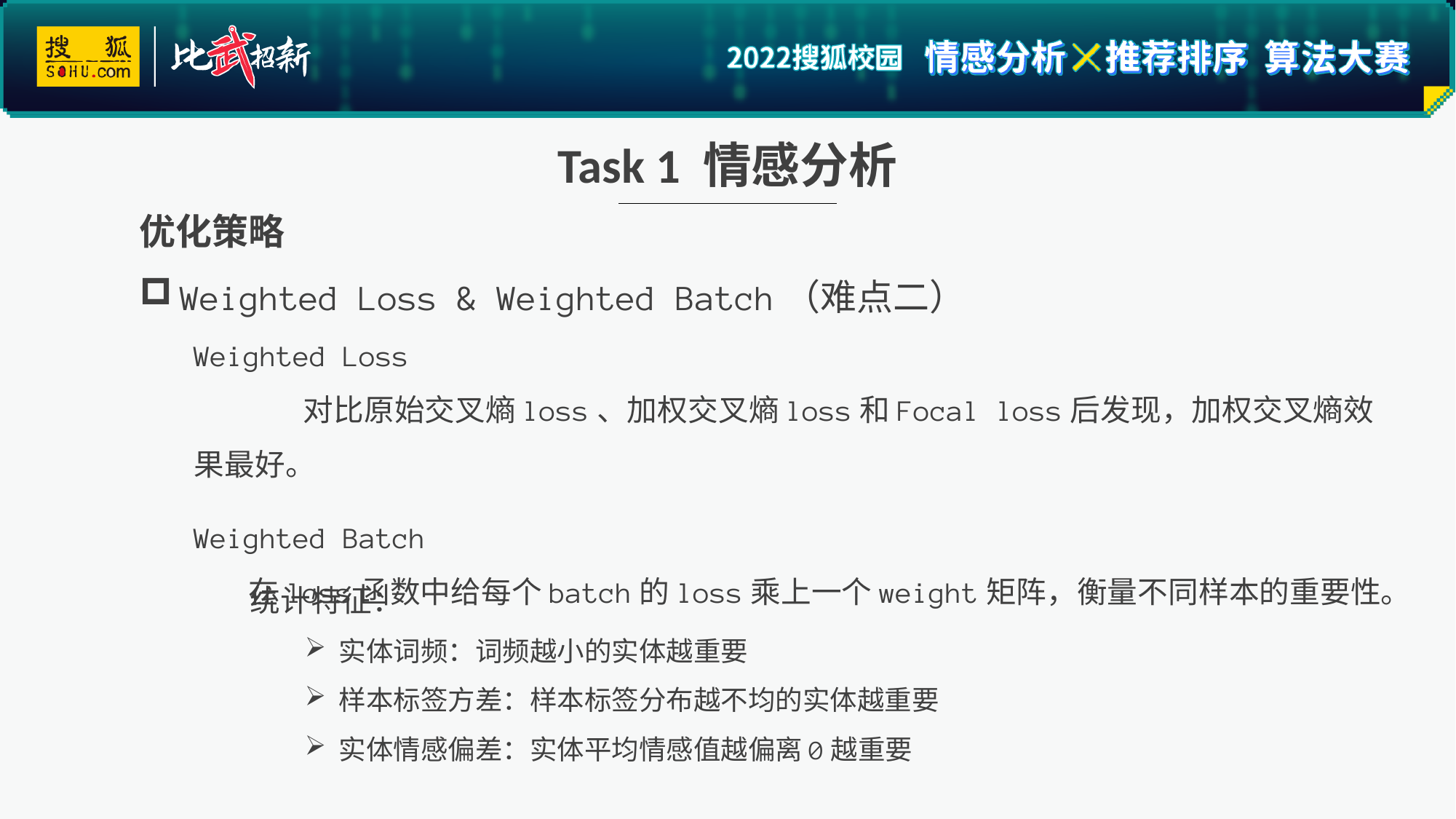

Task 1 情感分析
优化策略
Weighted Loss & Weighted Batch（难点二）
Weighted Loss
	对比原始交叉熵loss、加权交叉熵loss和Focal loss后发现，加权交叉熵效果最好。
Weighted Batch
在loss函数中给每个batch的loss乘上一个weight矩阵，衡量不同样本的重要性。
统计特征：
实体词频：词频越小的实体越重要
样本标签方差：样本标签分布越不均的实体越重要
实体情感偏差：实体平均情感值越偏离0越重要